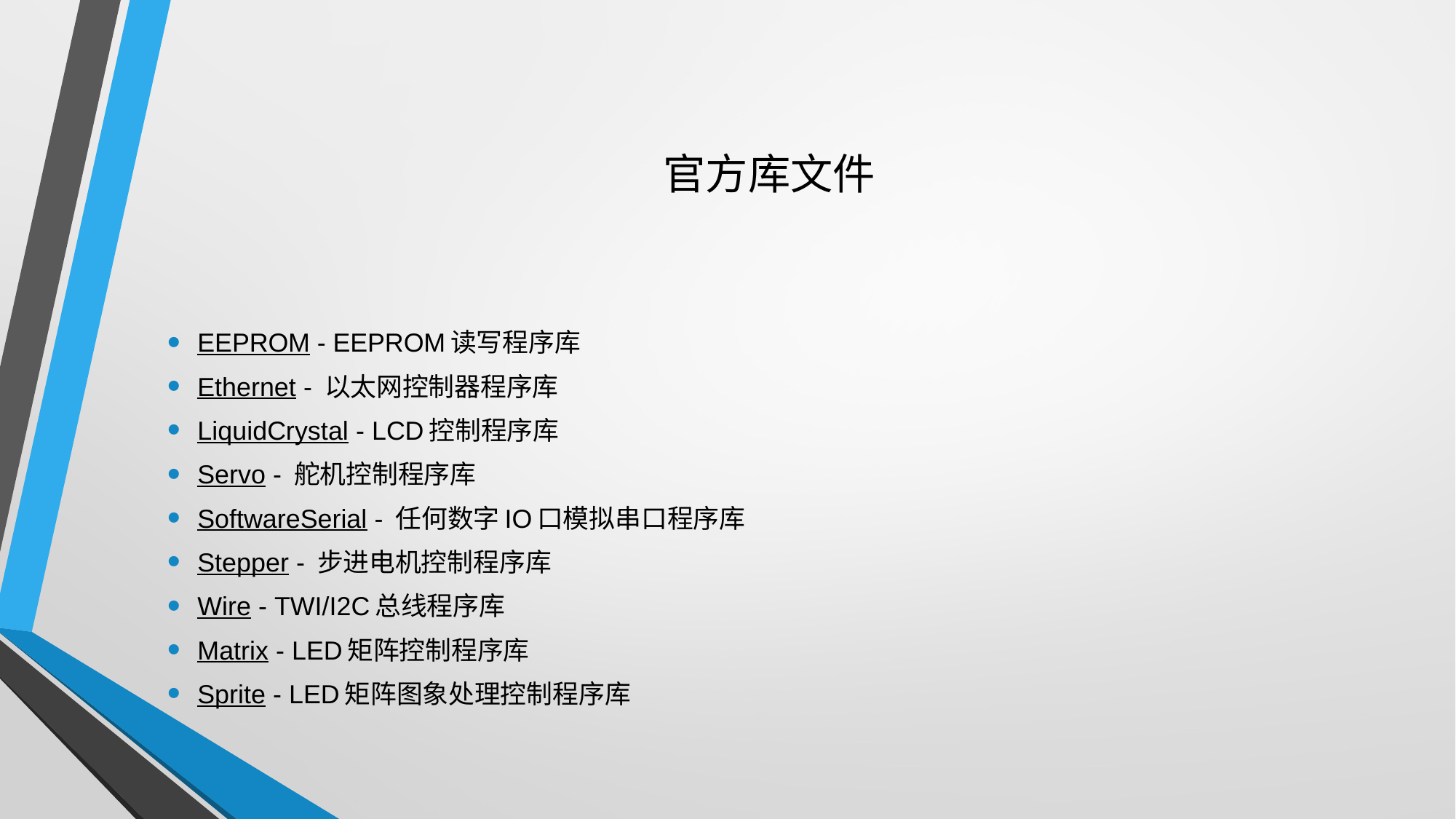

# 官方库文件
EEPROM - EEPROM读写程序库
Ethernet - 以太网控制器程序库
LiquidCrystal - LCD控制程序库
Servo - 舵机控制程序库
SoftwareSerial - 任何数字IO口模拟串口程序库
Stepper - 步进电机控制程序库
Wire - TWI/I2C总线程序库
Matrix - LED矩阵控制程序库
Sprite - LED矩阵图象处理控制程序库